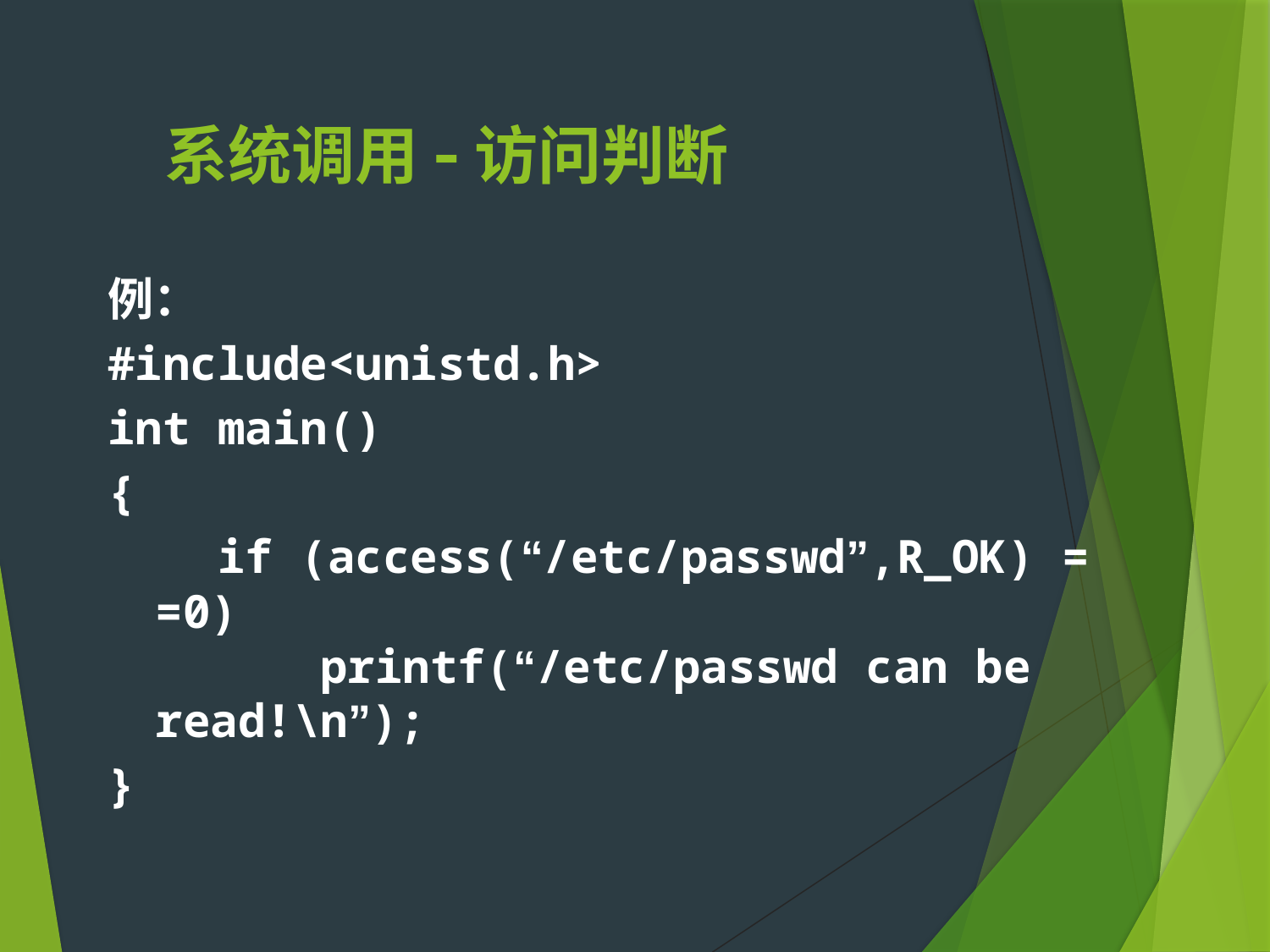

系统调用-访问判断
例：
#include<unistd.h>
int main()
{
    if (access(“/etc/passwd”,R_OK) = =0)
      printf(“/etc/passwd can be read!\n”);
}